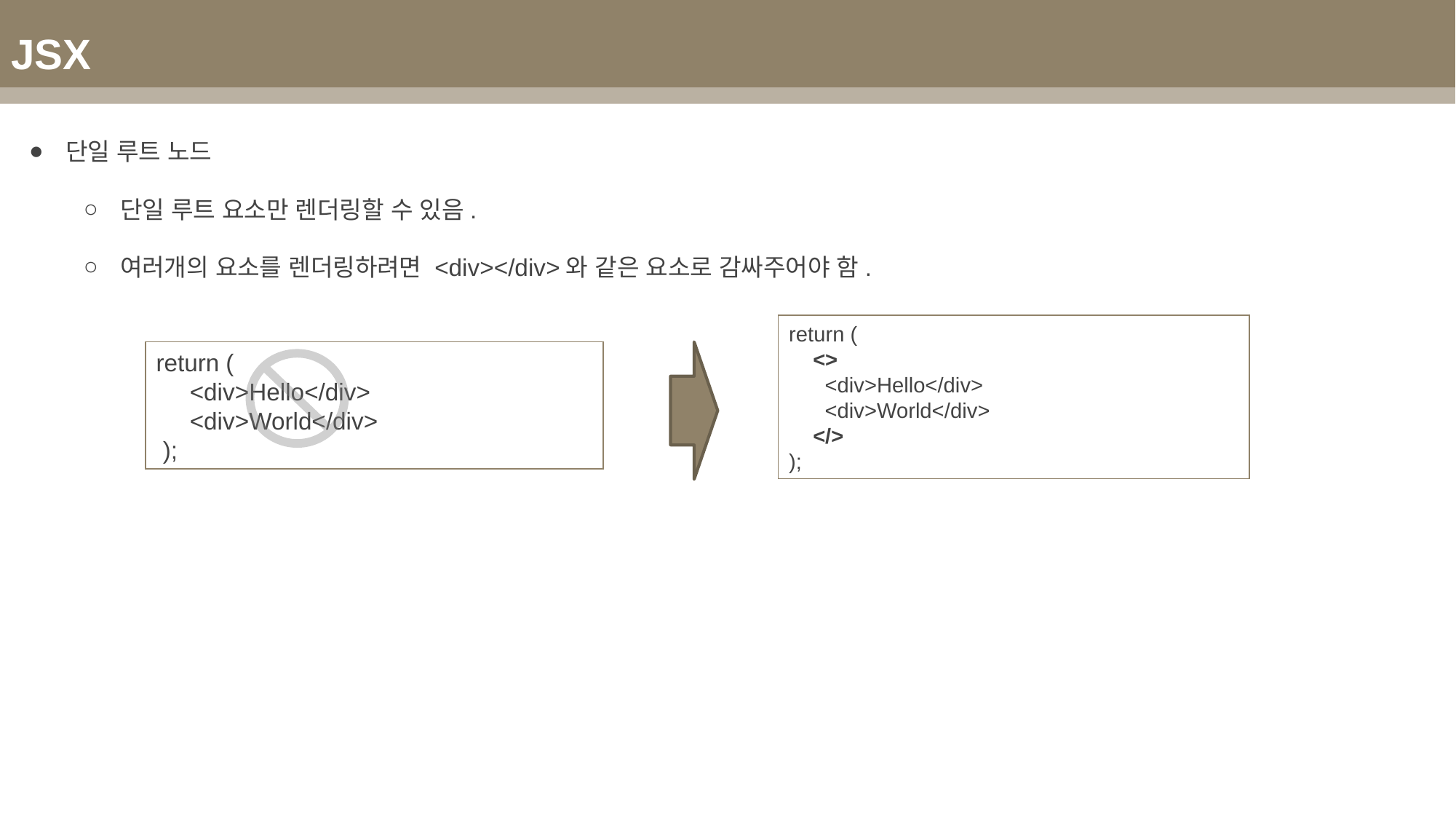

JSX
단일 루트 노드
단일 루트 요소만 렌더링할 수 있음.
여러개의 요소를 렌더링하려면 <div></div>와 같은 요소로 감싸주어야 함.
return (
    <>
      <div>Hello</div>
      <div>World</div>
    </>
);
return (
     <div>Hello</div>
     <div>World</div>
 );